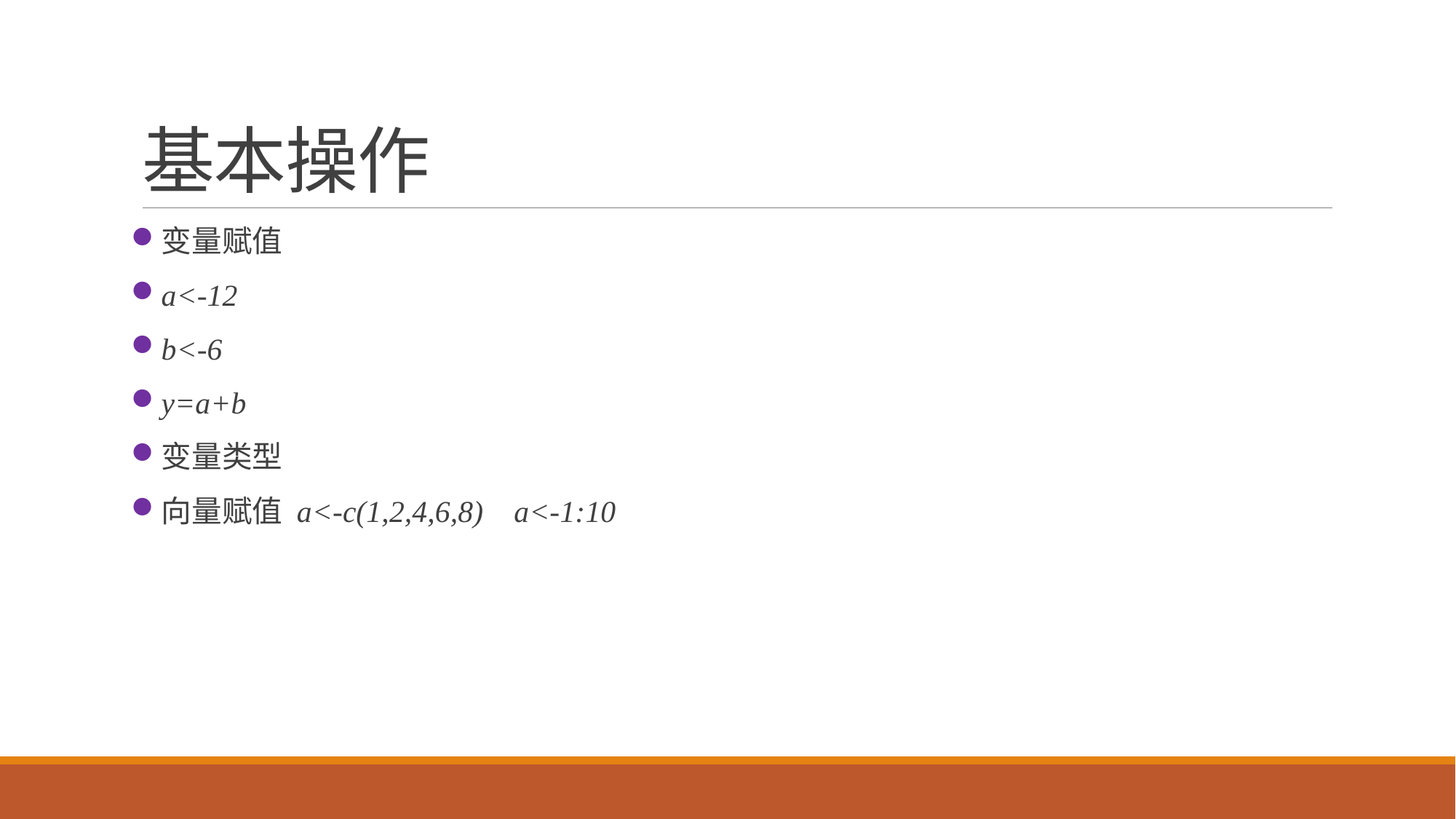

# 基本操作
变量赋值
a<-12
b<-6
y=a+b
变量类型
向量赋值 a<-c(1,2,4,6,8)    a<-1:10